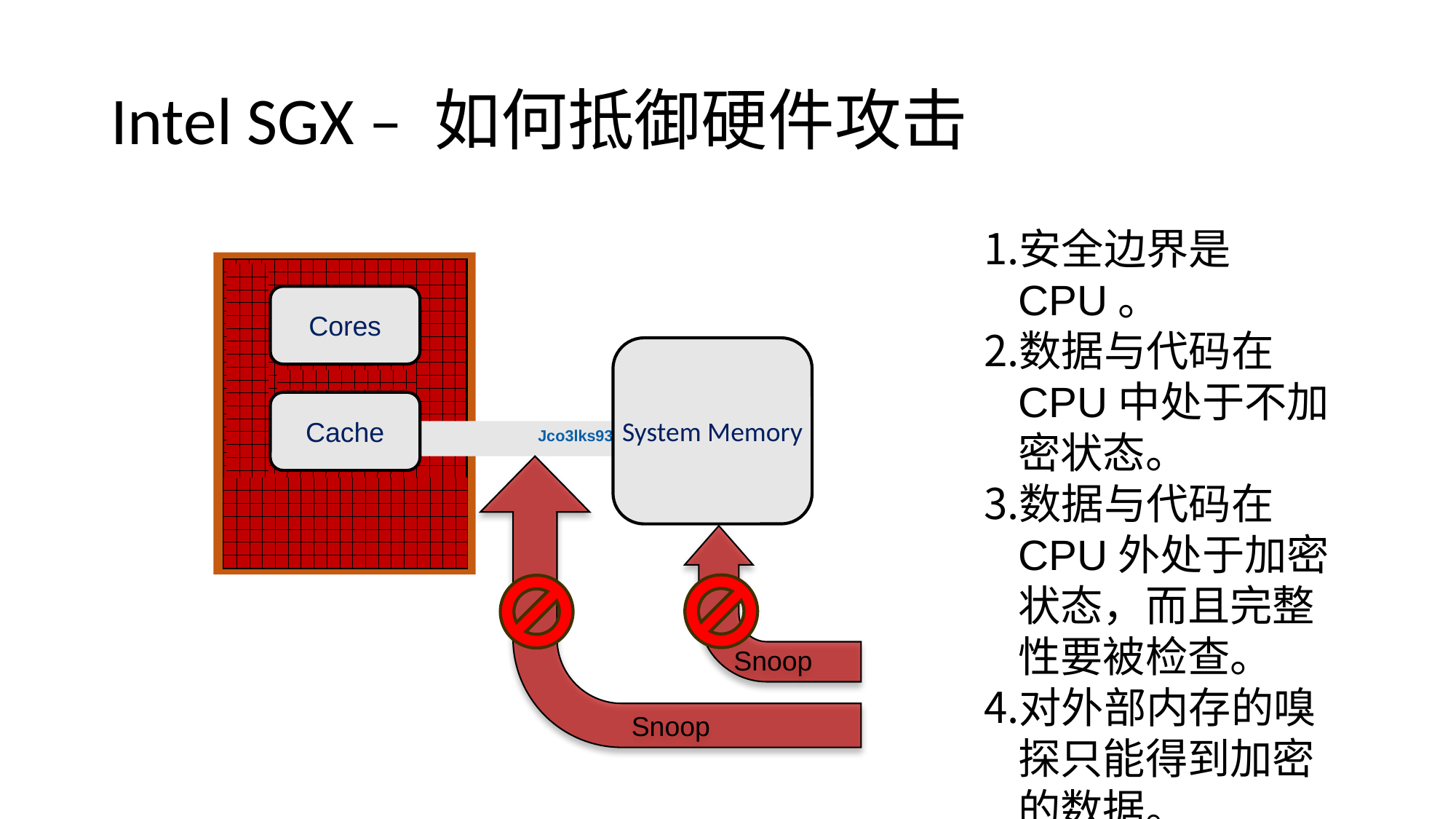

# Intel SGX – 如何抵御硬件攻击
CPU Package
安全边界是CPU。
数据与代码在CPU中处于不加密状态。
数据与代码在CPU外处于加密状态，而且完整性要被检查。
对外部内存的嗅探只能得到加密的数据。

Cores
System Memory

Cache
Snoop
Jco3lks937weu0cwejpoi9987v80we

AMEX: 3234-134584-26864
Snoop